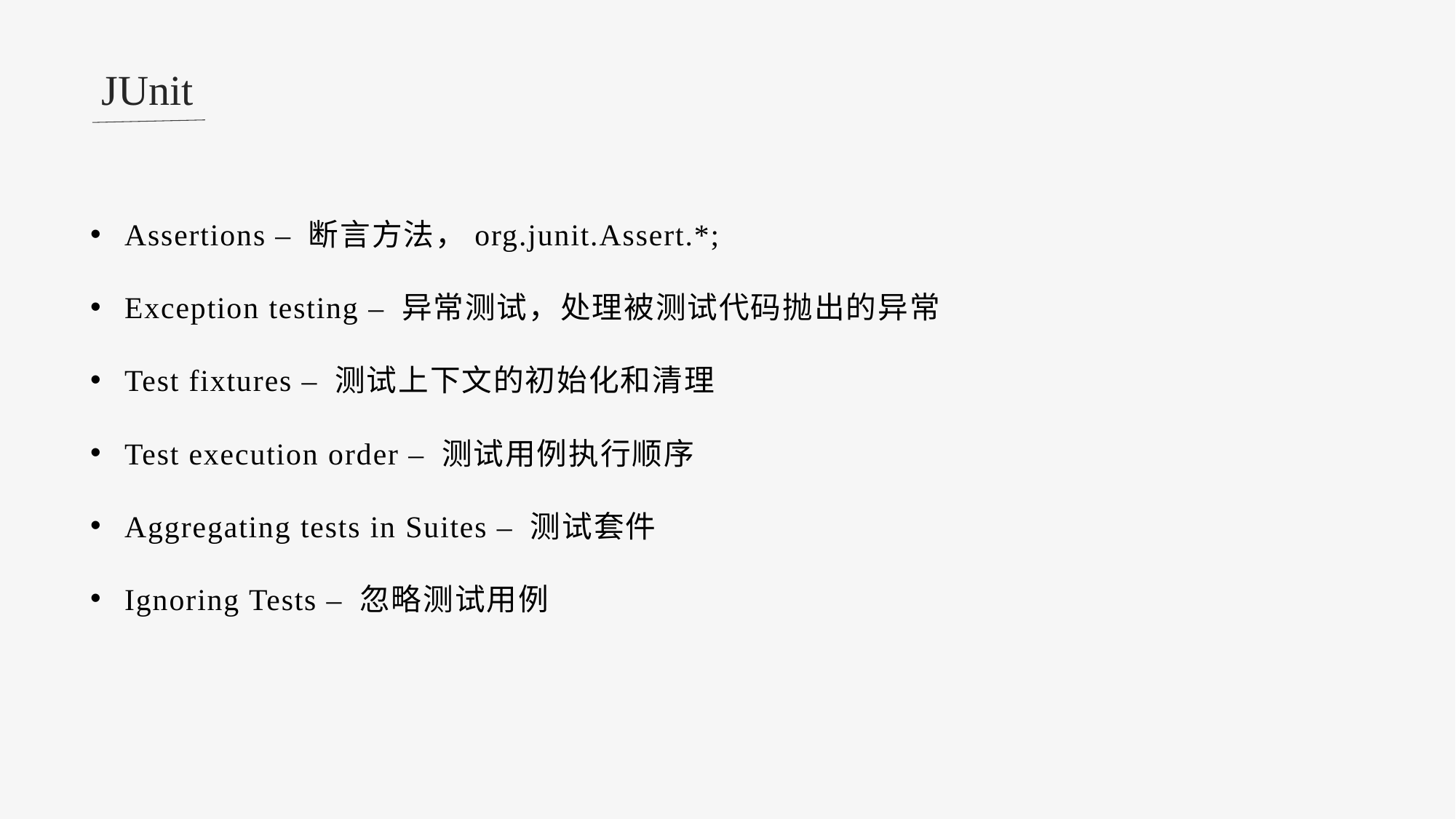

JUnit
Assertions – 断言方法，org.junit.Assert.*;
Exception testing – 异常测试，处理被测试代码抛出的异常
Test fixtures – 测试上下文的初始化和清理
Test execution order – 测试用例执行顺序
Aggregating tests in Suites – 测试套件
Ignoring Tests – 忽略测试用例